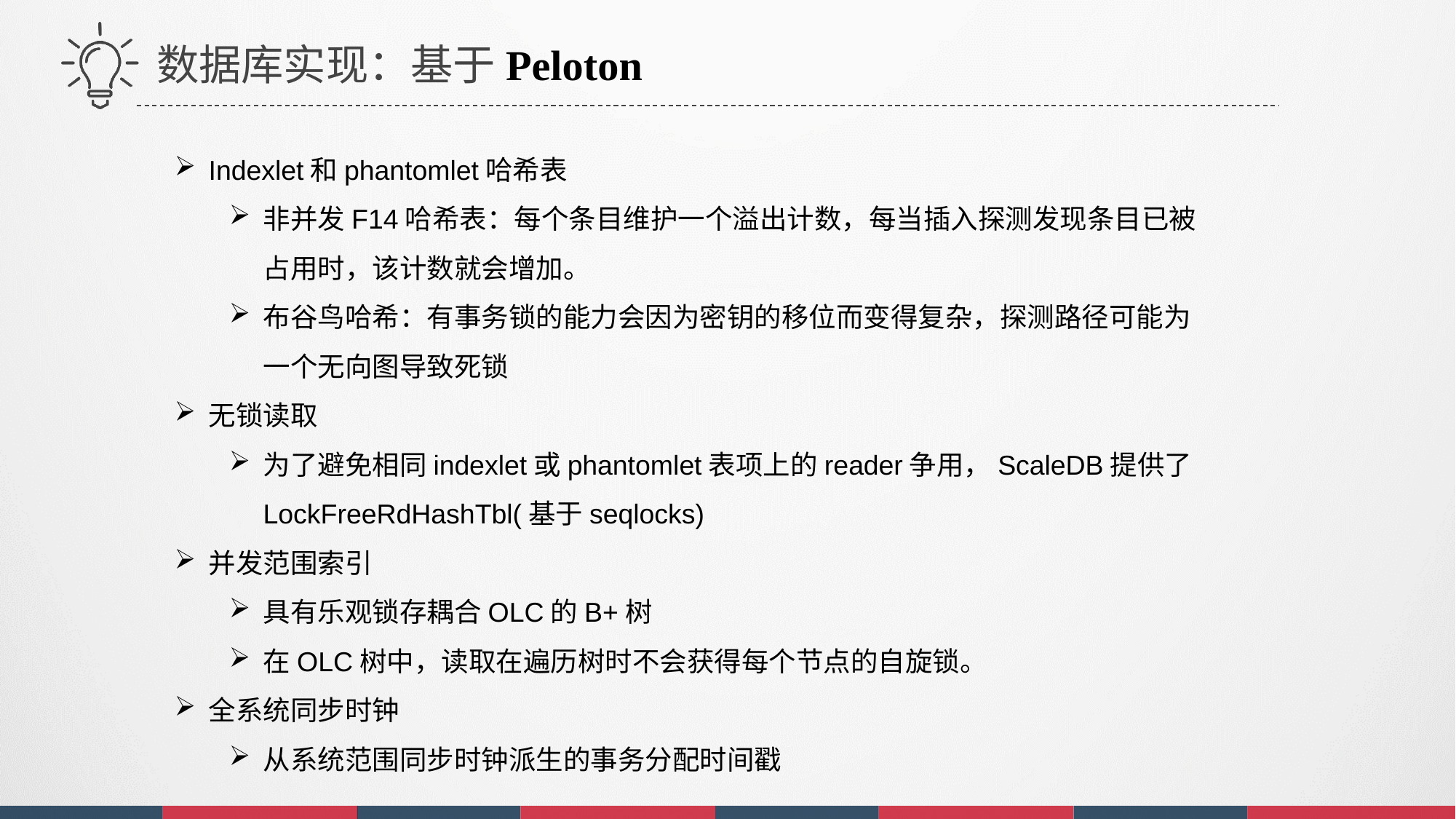

数据库实现：基于Peloton
Indexlet和phantomlet哈希表
非并发F14哈希表：每个条目维护一个溢出计数，每当插入探测发现条目已被占用时，该计数就会增加。
布谷鸟哈希：有事务锁的能力会因为密钥的移位而变得复杂，探测路径可能为一个无向图导致死锁
无锁读取
为了避免相同indexlet或phantomlet表项上的reader争用，ScaleDB提供了LockFreeRdHashTbl(基于seqlocks)
并发范围索引
具有乐观锁存耦合OLC的B+树
在OLC树中，读取在遍历树时不会获得每个节点的自旋锁。
全系统同步时钟
从系统范围同步时钟派生的事务分配时间戳